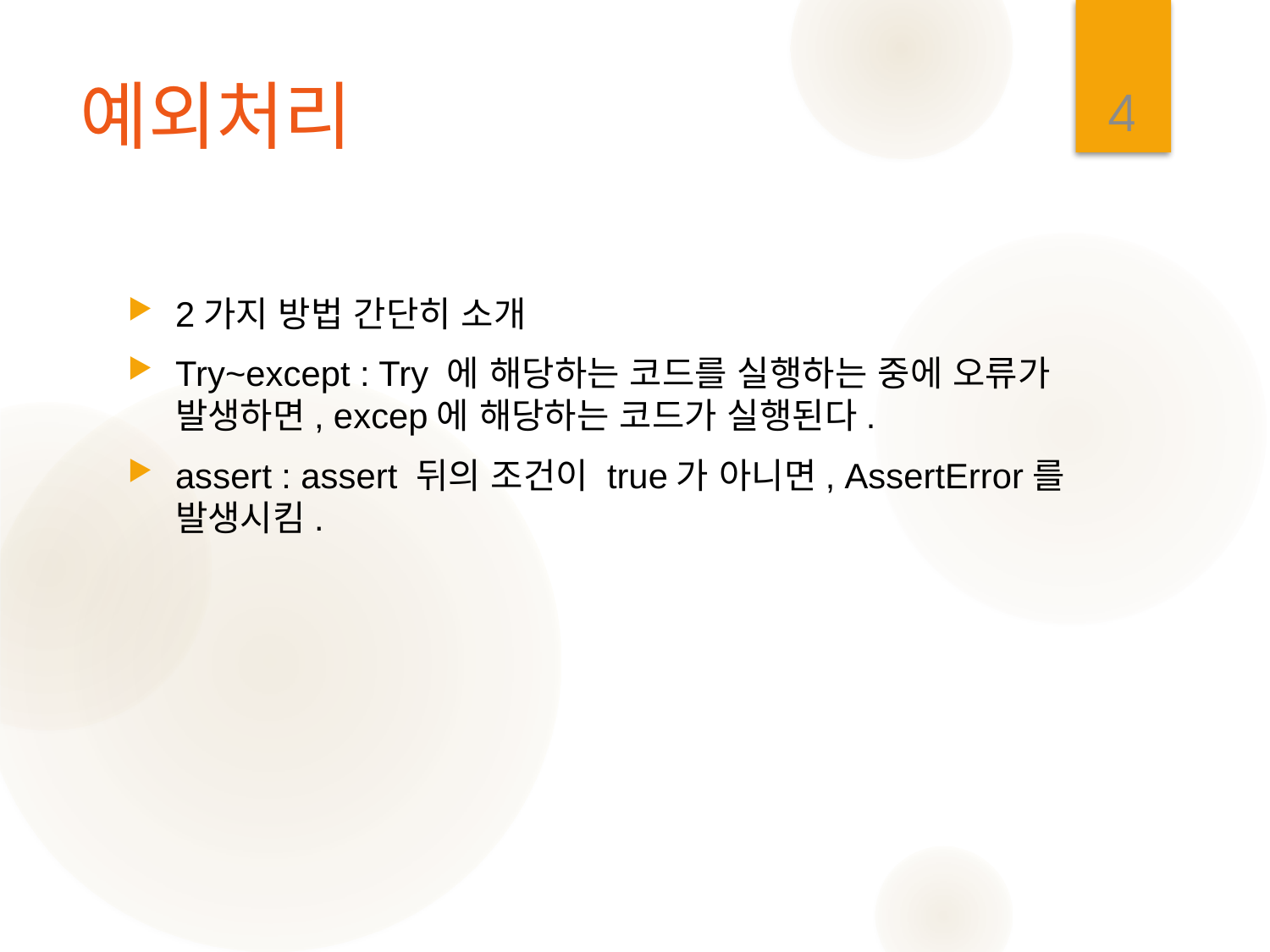

4
# 예외처리
2가지 방법 간단히 소개
Try~except : Try 에 해당하는 코드를 실행하는 중에 오류가 발생하면, excep에 해당하는 코드가 실행된다.
assert : assert 뒤의 조건이 true가 아니면, AssertError를 발생시킴.